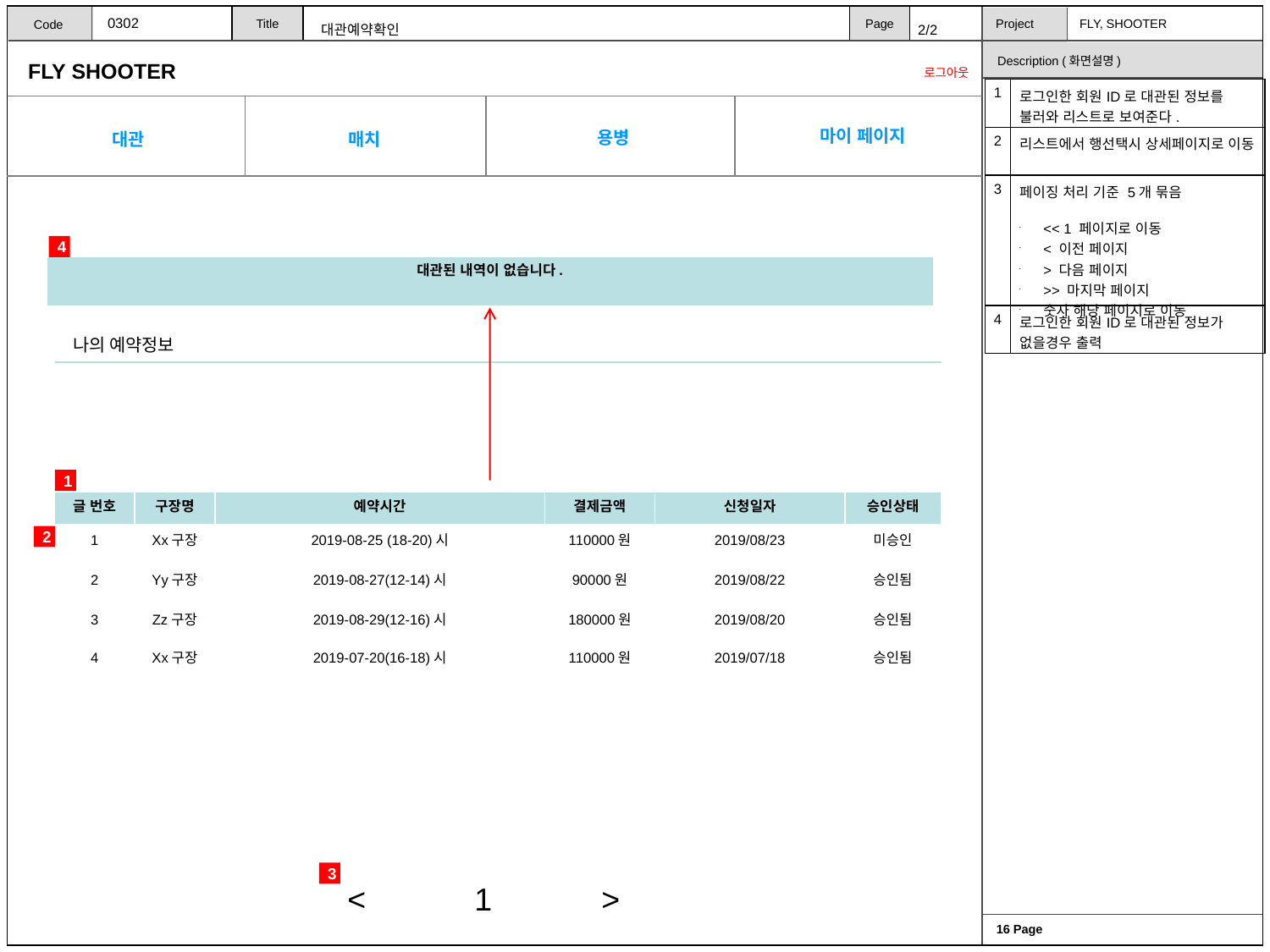

0302
대관예약확인
2/2
| 1 | 로그인한 회원ID로 대관된 정보를 불러와 리스트로 보여준다. |
| --- | --- |
| 2 | 리스트에서 행선택시 상세페이지로 이동 |
| 3 | 페이징 처리 기준 5개 묶음 << 1 페이지로 이동 < 이전 페이지 > 다음 페이지 >> 마지막 페이지 숫자 해당 페이지로 이동 |
| 4 | 로그인한 회원ID로 대관된 정보가 없을경우 출력 |
4
| 대관된 내역이 없습니다. |
| --- |
나의 예약정보

1
| 글 번호 | 구장명 | 예약시간 | 결제금액 | 신청일자 | 승인상태 |
| --- | --- | --- | --- | --- | --- |
| 1 | Xx구장 | 2019-08-25 (18-20)시 | 110000원 | 2019/08/23 | 미승인 |
| 2 | Yy구장 | 2019-08-27(12-14)시 | 90000원 | 2019/08/22 | 승인됨 |
| 3 | Zz구장 | 2019-08-29(12-16)시 | 180000원 | 2019/08/20 | 승인됨 |
| 4 | Xx구장 | 2019-07-20(16-18)시 | 110000원 | 2019/07/18 | 승인됨 |
2
3
<	1	>